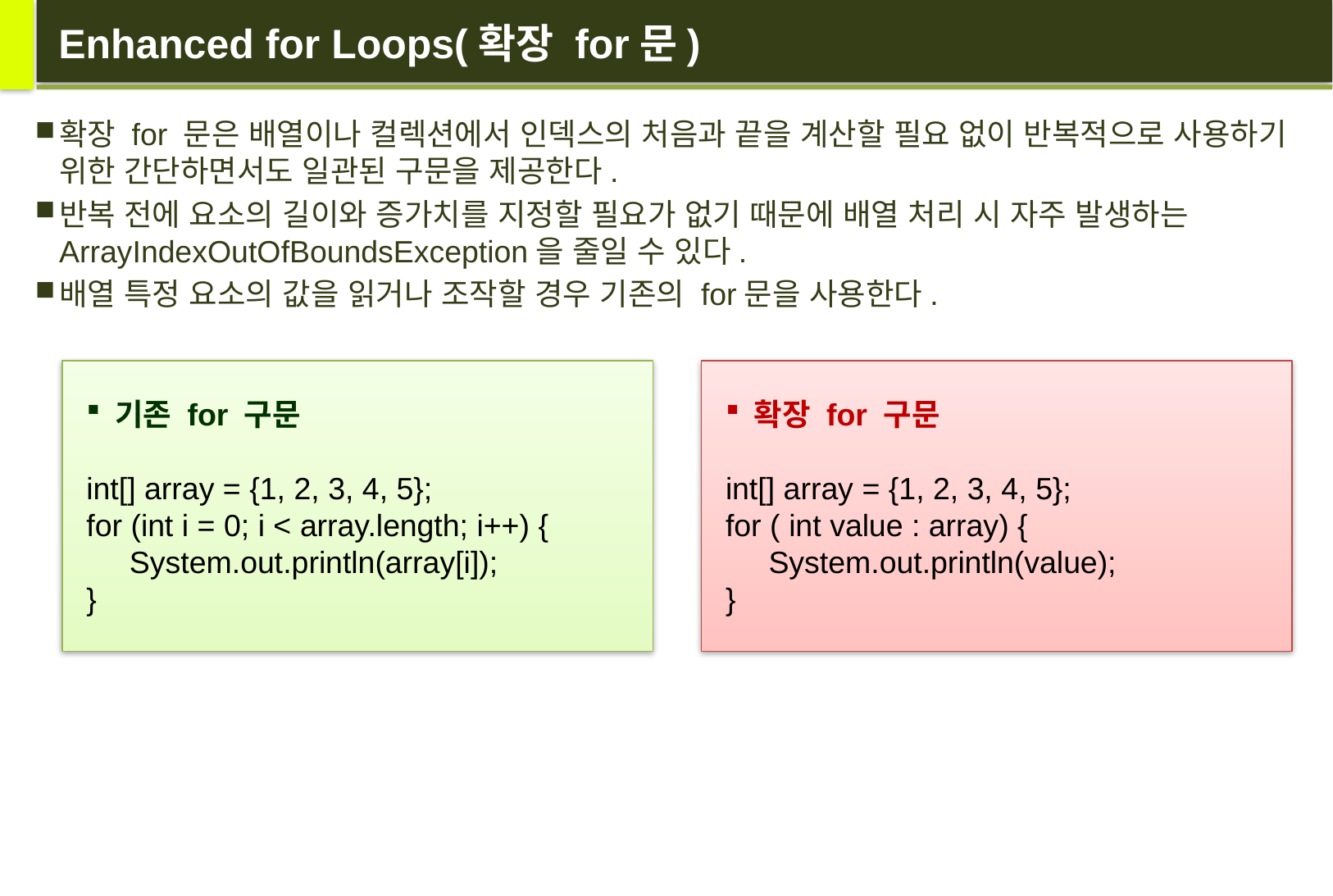

# Enhanced for Loops(확장 for문)
확장 for 문은 배열이나 컬렉션에서 인덱스의 처음과 끝을 계산할 필요 없이 반복적으로 사용하기 위한 간단하면서도 일관된 구문을 제공한다.
반복 전에 요소의 길이와 증가치를 지정할 필요가 없기 때문에 배열 처리 시 자주 발생하는 ArrayIndexOutOfBoundsException을 줄일 수 있다.
배열 특정 요소의 값을 읽거나 조작할 경우 기존의 for문을 사용한다.
 기존 for 구문

int[] array = {1, 2, 3, 4, 5};
for (int i = 0; i < array.length; i++) {
     System.out.println(array[i]);
}
 확장 for 구문

int[] array = {1, 2, 3, 4, 5};
for ( int value : array) {
     System.out.println(value);
}